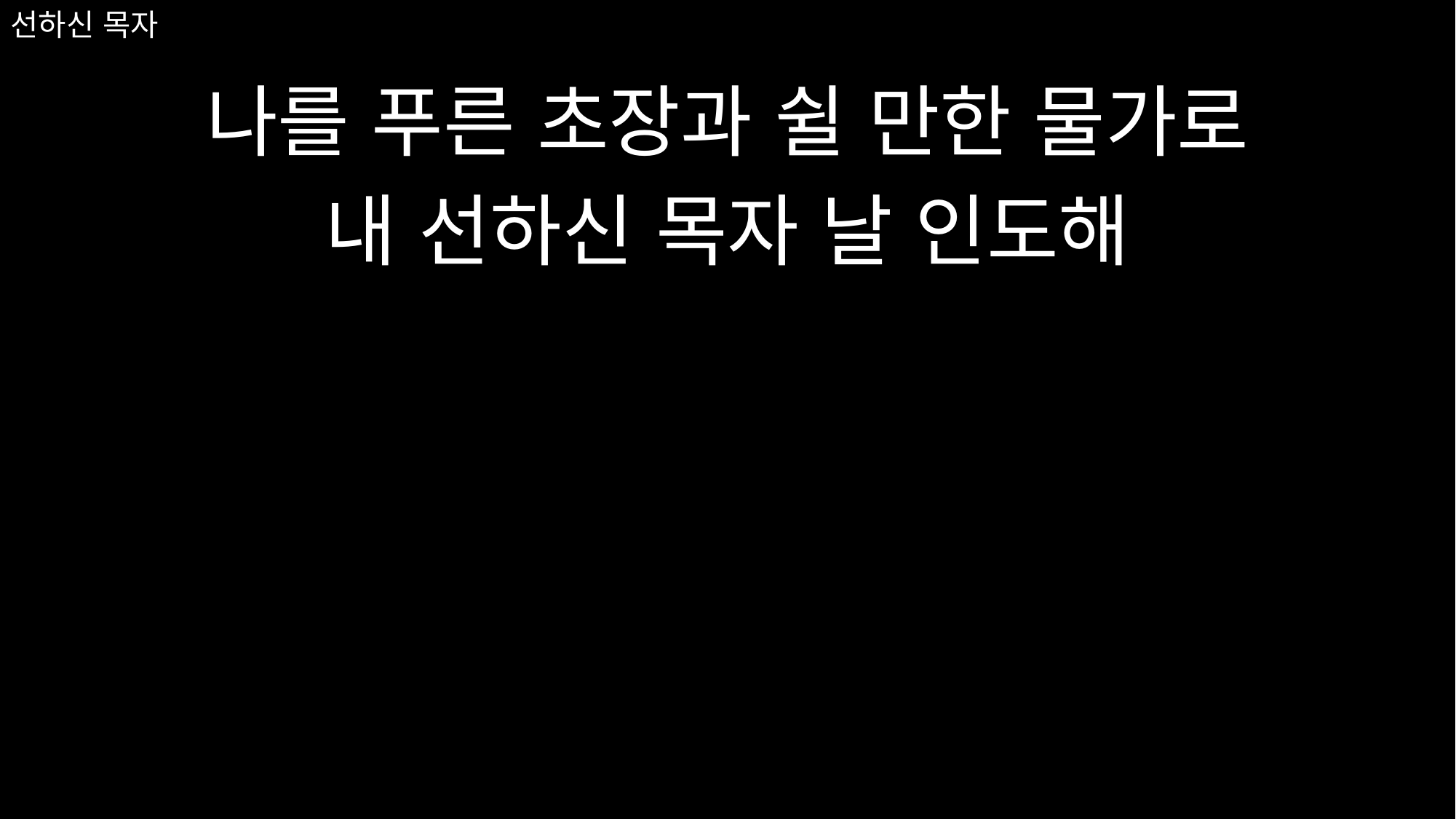

나를 푸른 초장과 쉴 만한 물가로
내 선하신 목자 날 인도해

# 선하신 목자